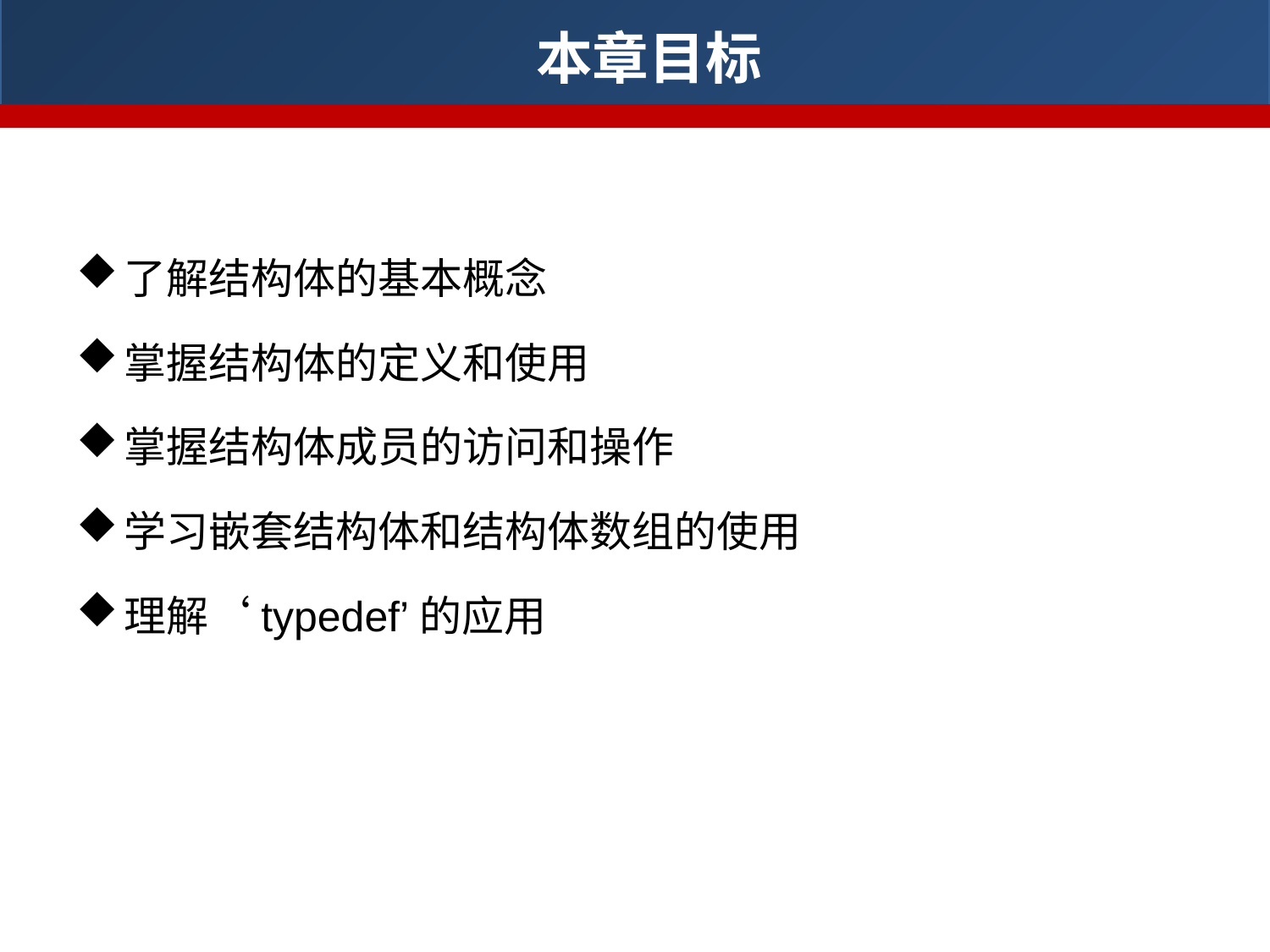

本章目标
了解结构体的基本概念
掌握结构体的定义和使用
掌握结构体成员的访问和操作
学习嵌套结构体和结构体数组的使用
理解‘typedef’的应用